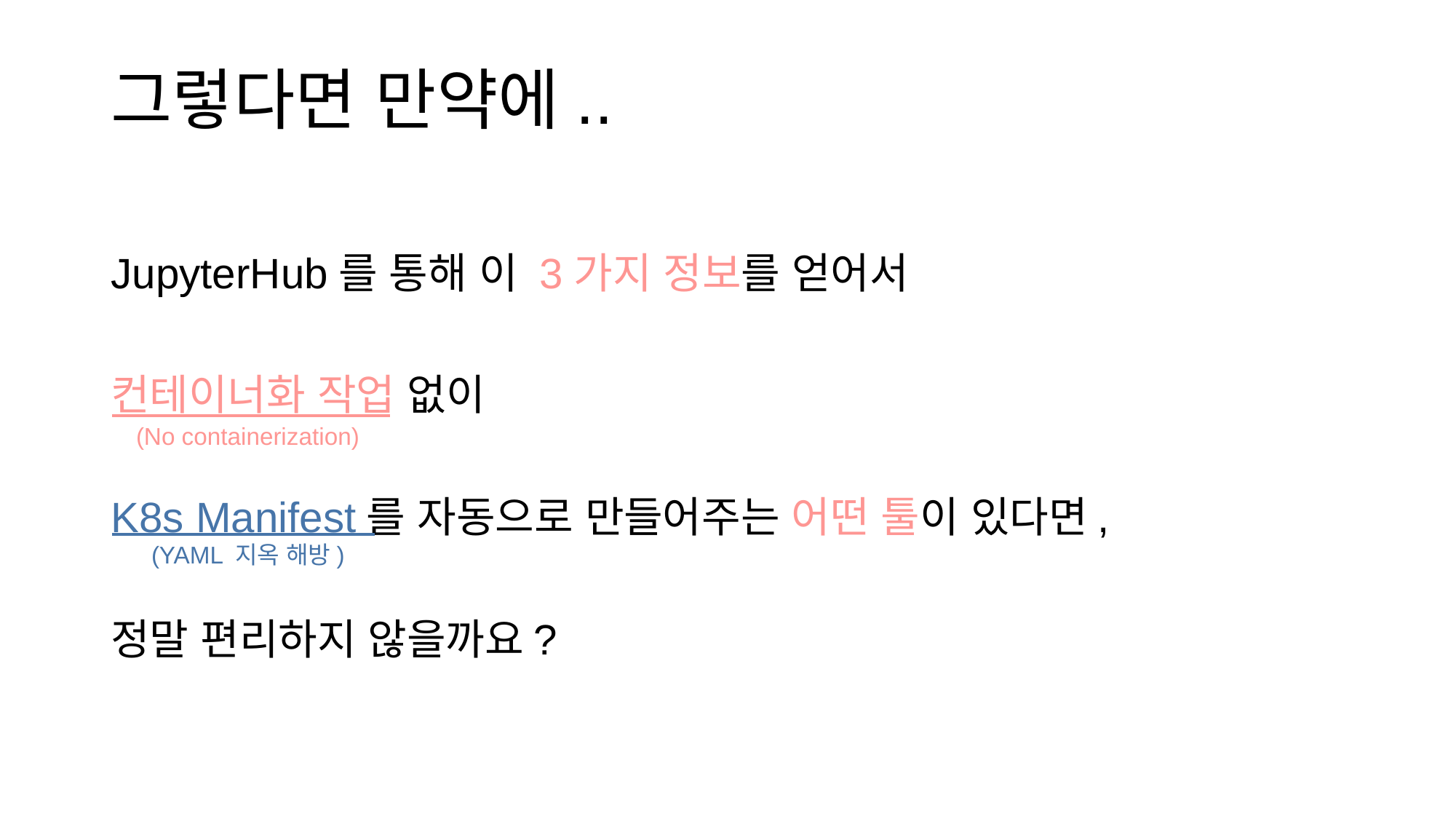

# 그렇다면 만약에..

JupyterHub를 통해 이 3가지 정보를 얻어서

컨테이너화 작업 없이

K8s Manifest를 자동으로 만들어주는 어떤 툴이 있다면,

정말 편리하지 않을까요?
(No containerization)
(YAML 지옥 해방)